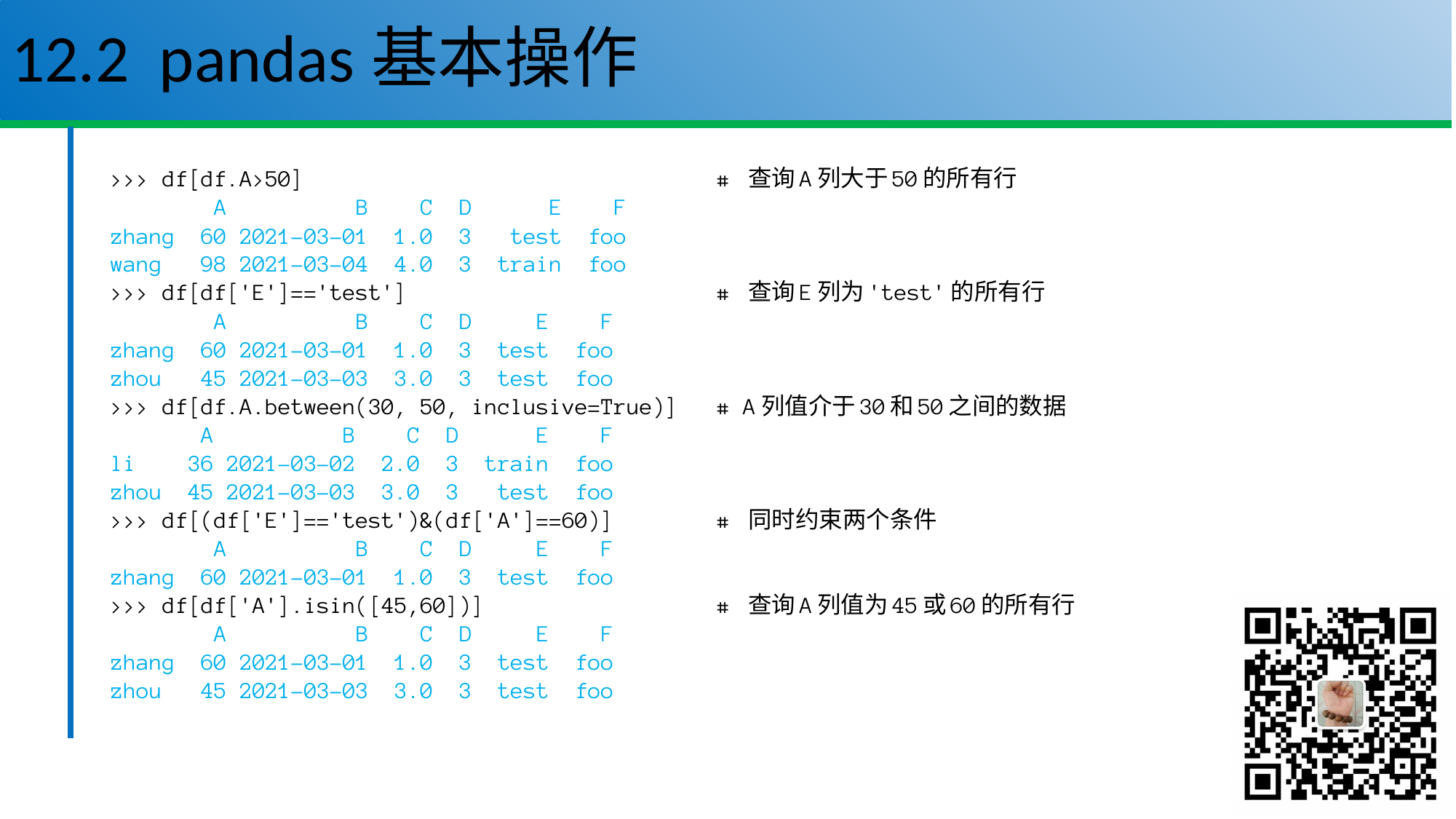

# 12.2  pandas基本操作
>>> df[df.A>50]                                # 查询A列大于50的所有行
        A          B    C  D      E    F
zhang  60 2021-03-01  1.0  3   test  foo
wang   98 2021-03-04  4.0  3  train  foo
>>> df[df['E']=='test']                        # 查询E列为'test'的所有行
        A          B    C  D     E    F
zhang  60 2021-03-01  1.0  3  test  foo
zhou   45 2021-03-03  3.0  3  test  foo
>>> df[df.A.between(30, 50, inclusive=True)]   # A列值介于30和50之间的数据
       A          B    C  D      E    F
li    36 2021-03-02  2.0  3  train  foo
zhou  45 2021-03-03  3.0  3   test  foo
>>> df[(df['E']=='test')&(df['A']==60)]        # 同时约束两个条件
        A          B    C  D     E    F
zhang  60 2021-03-01  1.0  3  test  foo
>>> df[df['A'].isin([45,60])]                  # 查询A列值为45或60的所有行
        A          B    C  D     E    F
zhang  60 2021-03-01  1.0  3  test  foo
zhou   45 2021-03-03  3.0  3  test  foo
47